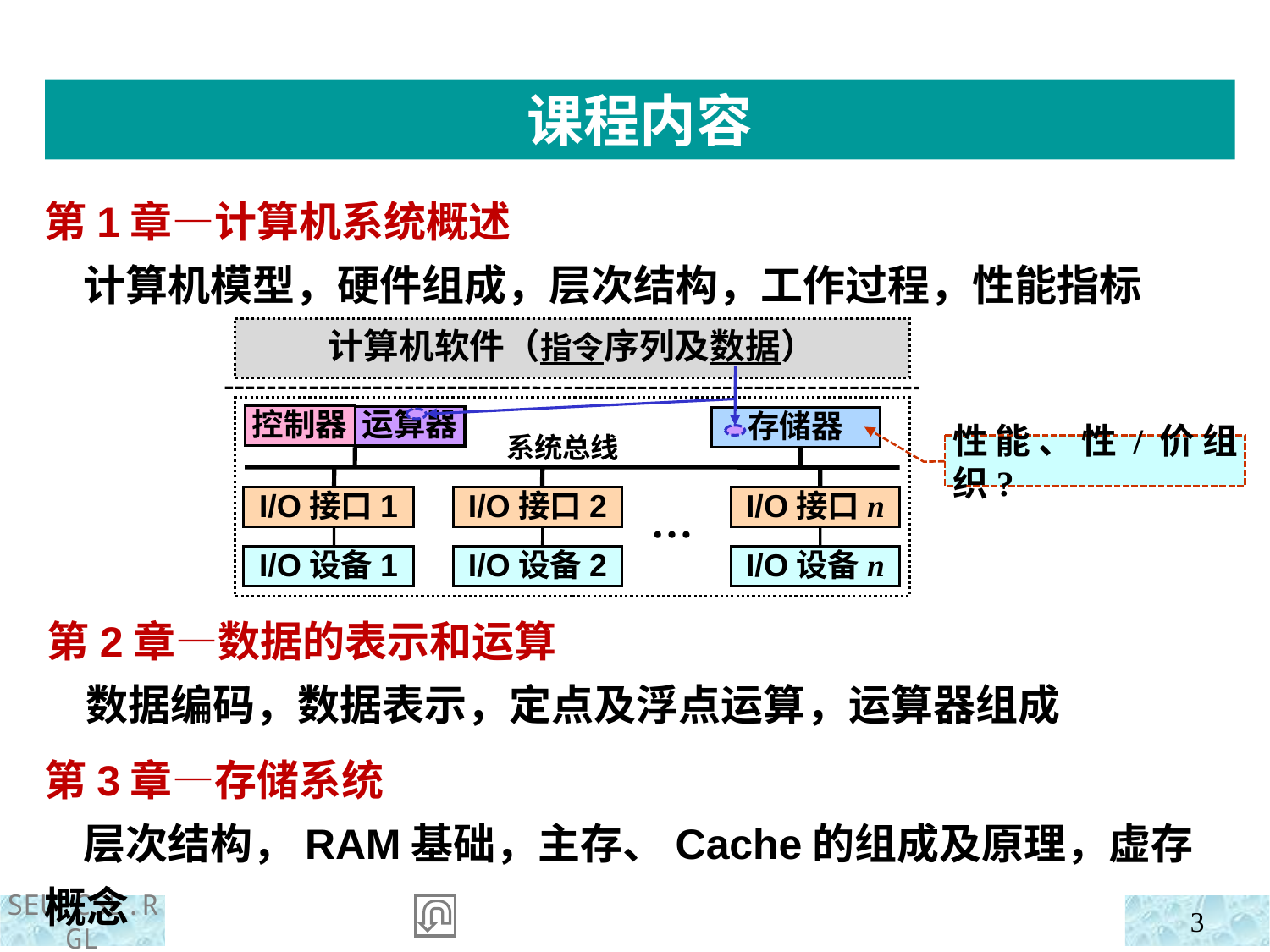

课程内容
第1章—计算机系统概述
   计算机模型，硬件组成，层次结构，工作过程，性能指标
计算机软件（指令序列及数据）

控制器
运算器
存储器
系统总线
I/O接口1
I/O接口2
I/O接口n
…
I/O设备1
I/O设备2
I/O设备n

性能、性/价组织?
第2章—数据的表示和运算
   数据编码，数据表示，定点及浮点运算，运算器组成
第3章—存储系统
   层次结构，RAM基础，主存、Cache的组成及原理，虚存概念

3